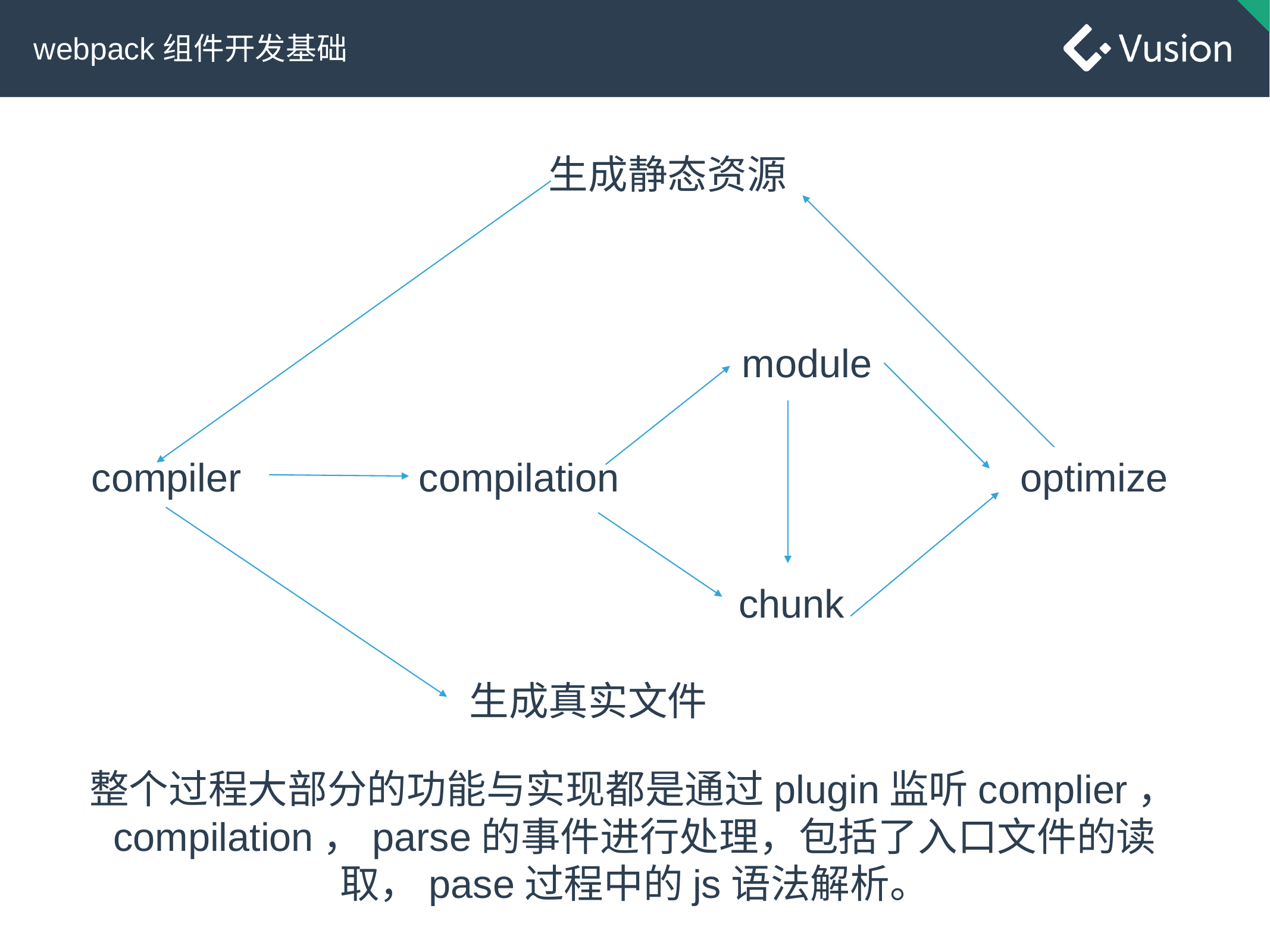

# webpack组件开发基础
生成静态资源

module

compiler
compilation
optimize

chunk
生成真实文件
整个过程大部分的功能与实现都是通过plugin监听complier，compilation，parse的事件进行处理，包括了入口文件的读取，pase过程中的js语法解析。